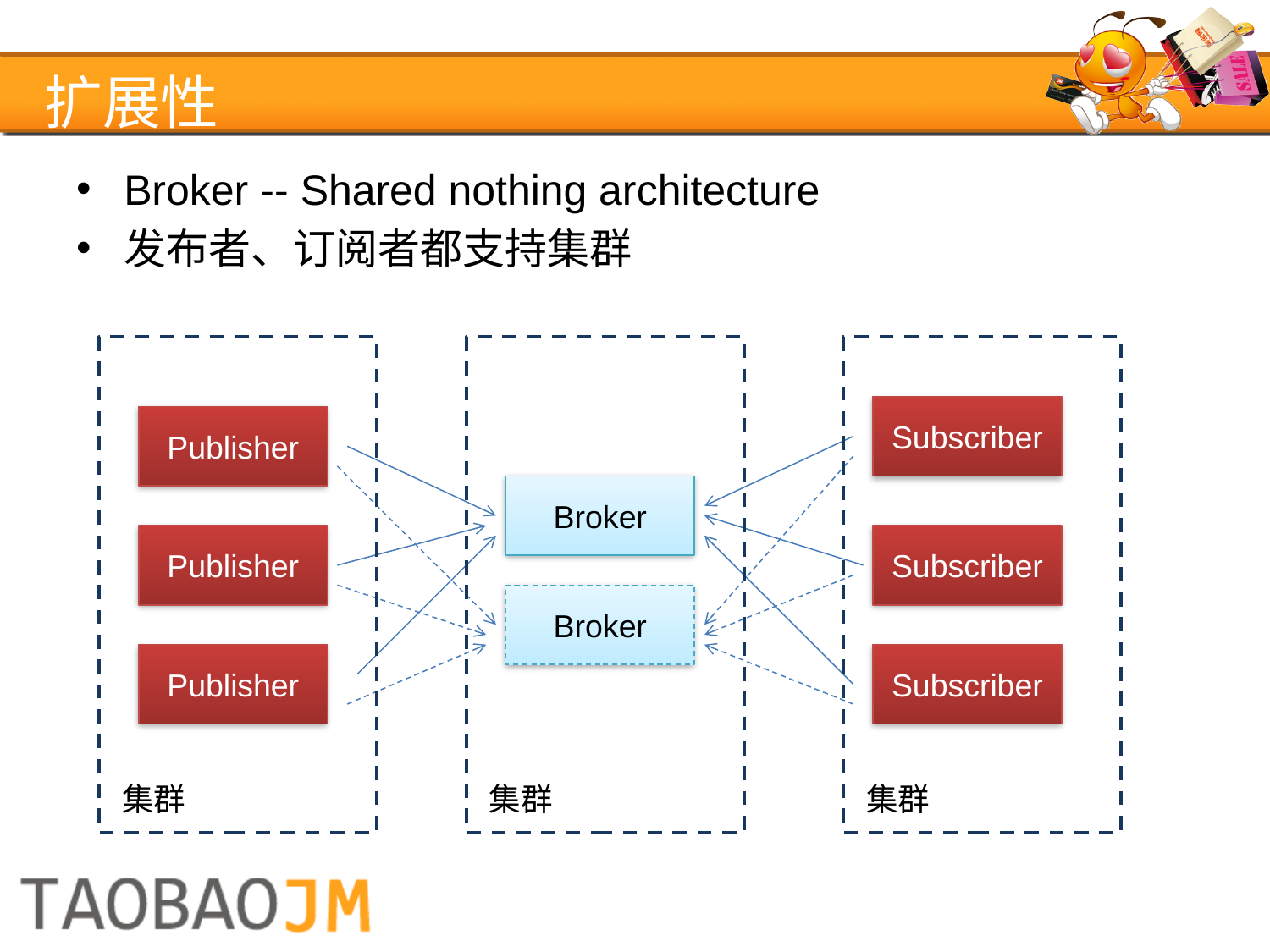

# 扩展性
Broker -- Shared nothing architecture
发布者、订阅者都支持集群

Subscriber
Publisher
Broker
Publisher
Subscriber
Broker
Publisher
Subscriber
集群
集群
集群